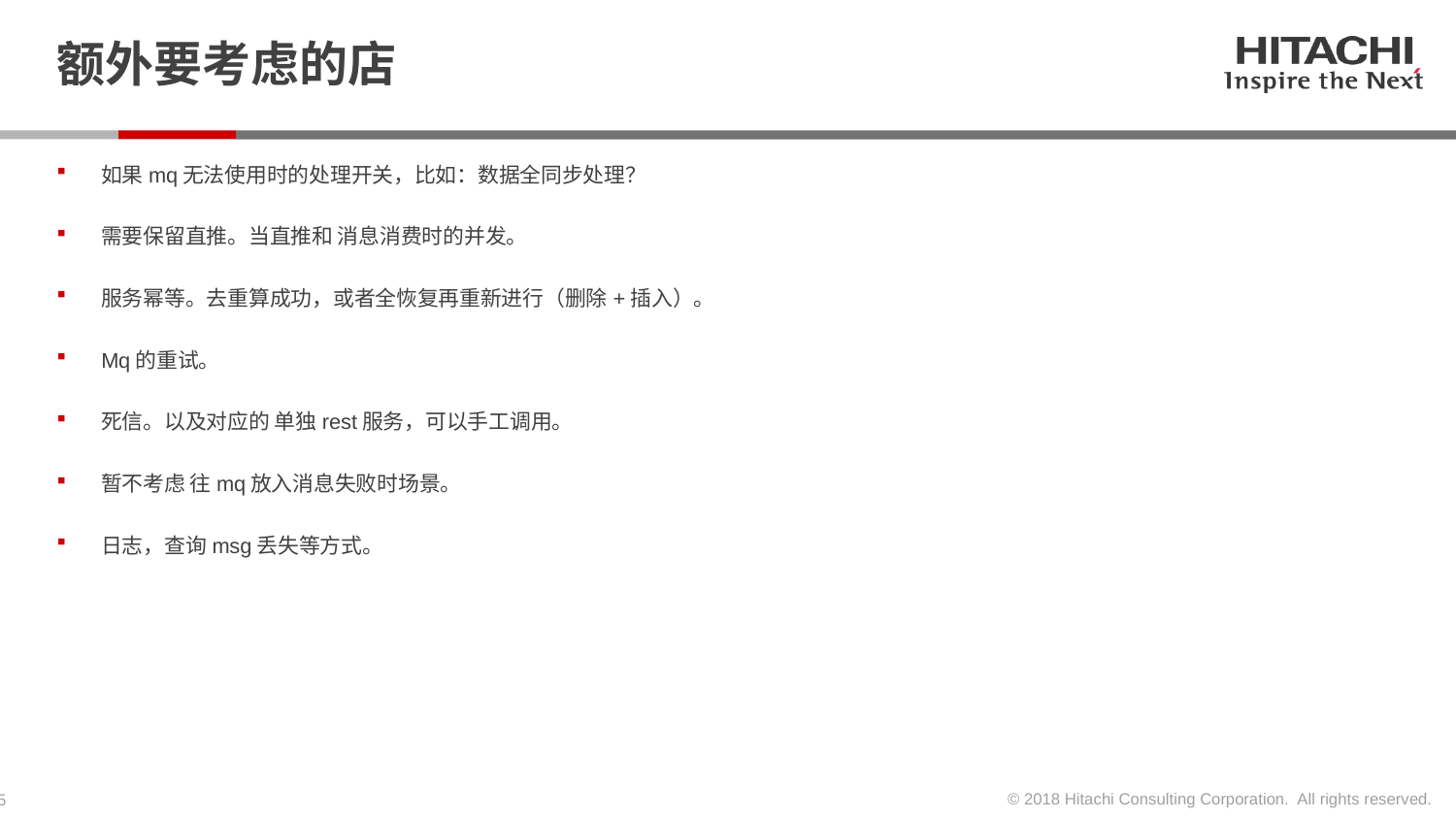

# 额外要考虑的店
如果mq无法使用时的处理开关，比如：数据全同步处理？
需要保留直推。当直推和 消息消费时的并发。
服务幂等。去重算成功，或者全恢复再重新进行（删除+插入）。
Mq的重试。
死信。以及对应的 单独rest服务，可以手工调用。
暂不考虑 往mq放入消息失败时场景。
日志，查询msg丢失等方式。